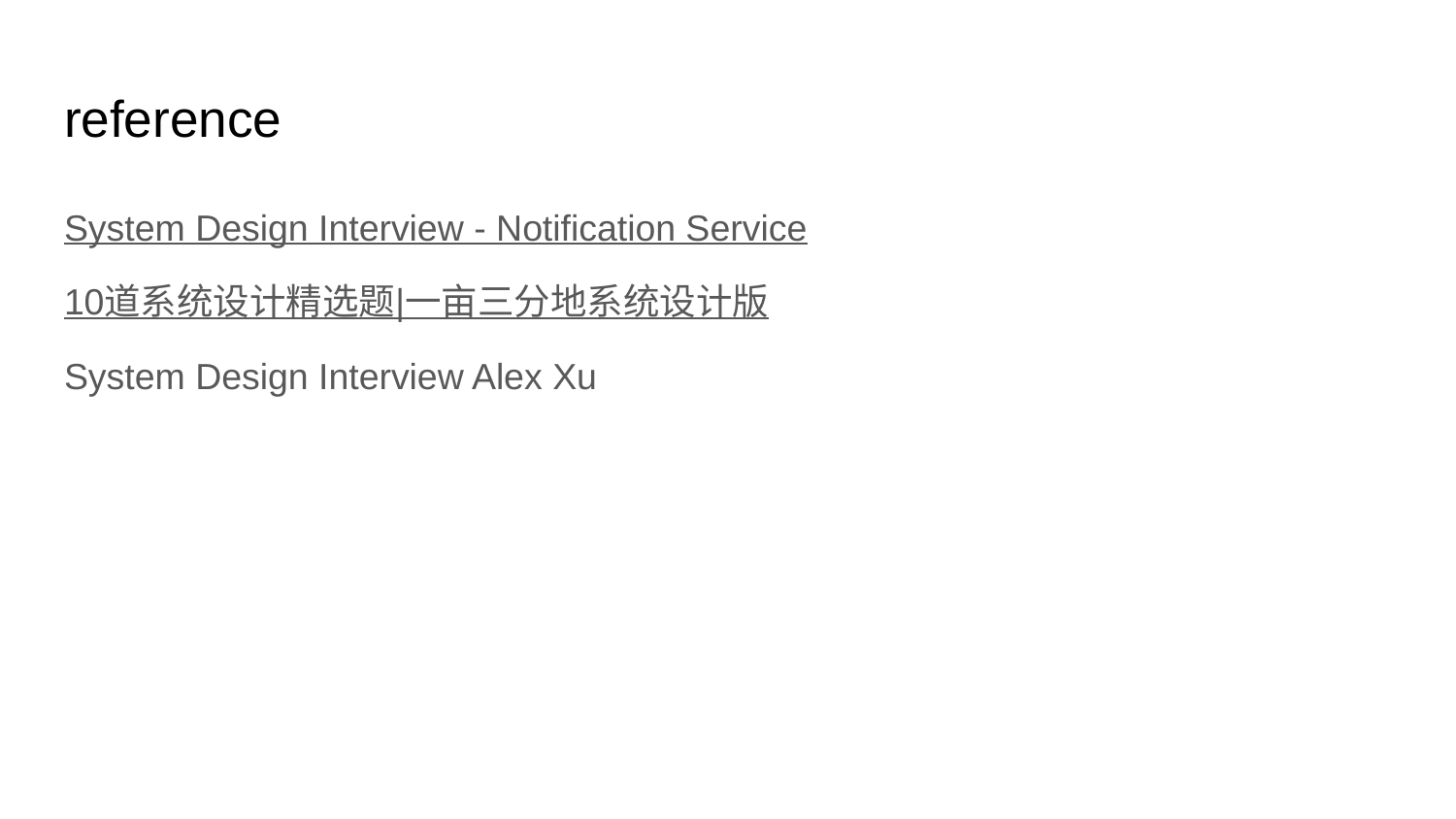

# reference
System Design Interview - Notification Service
10道系统设计精选题|一亩三分地系统设计版
System Design Interview Alex Xu